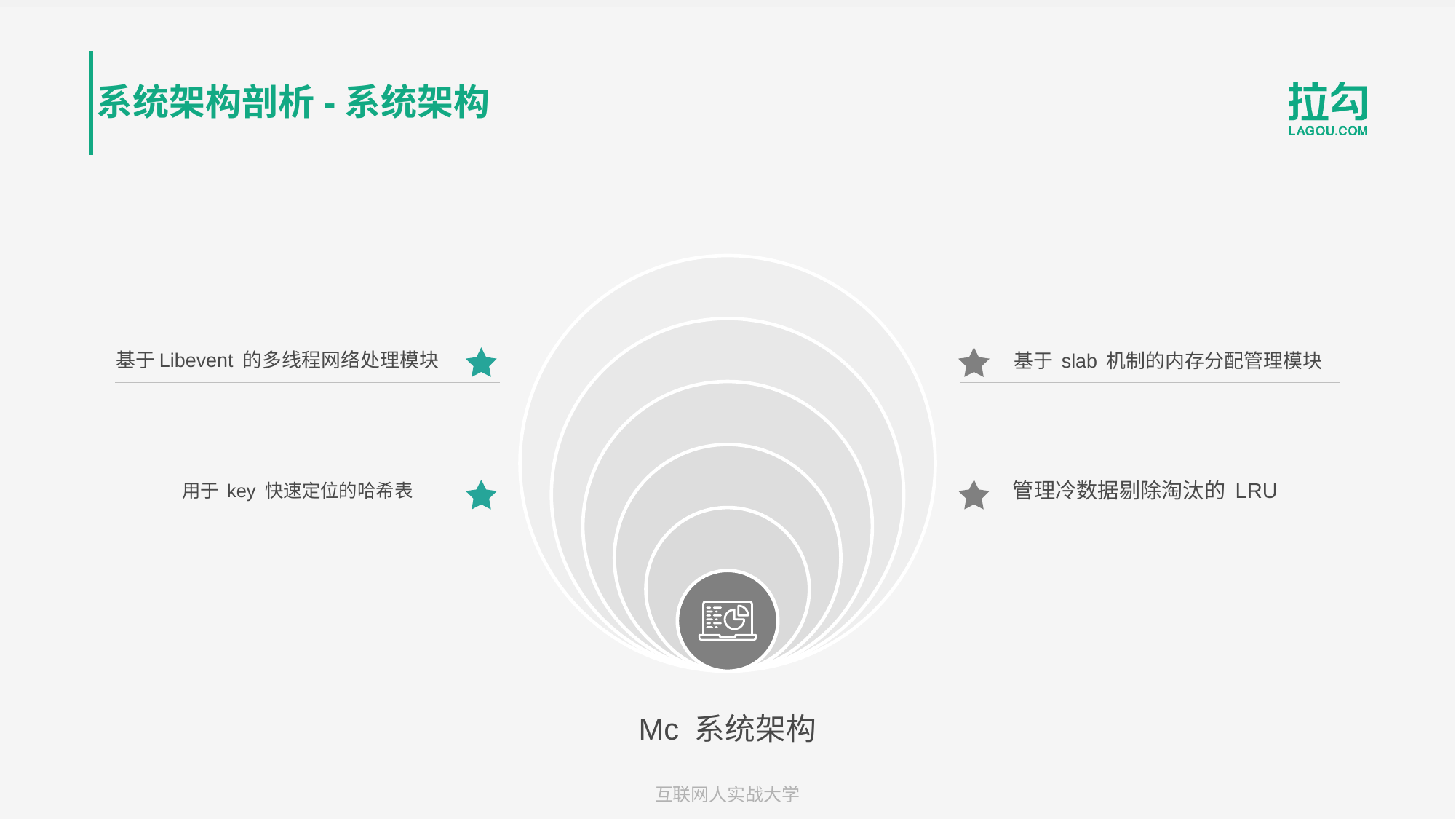

# 系统架构剖析-系统架构

基于Libevent 的多线程网络处理模块
基于 slab 机制的内存分配管理模块

用于 key 快速定位的哈希表
管理冷数据剔除淘汰的 LRU

Mc 系统架构